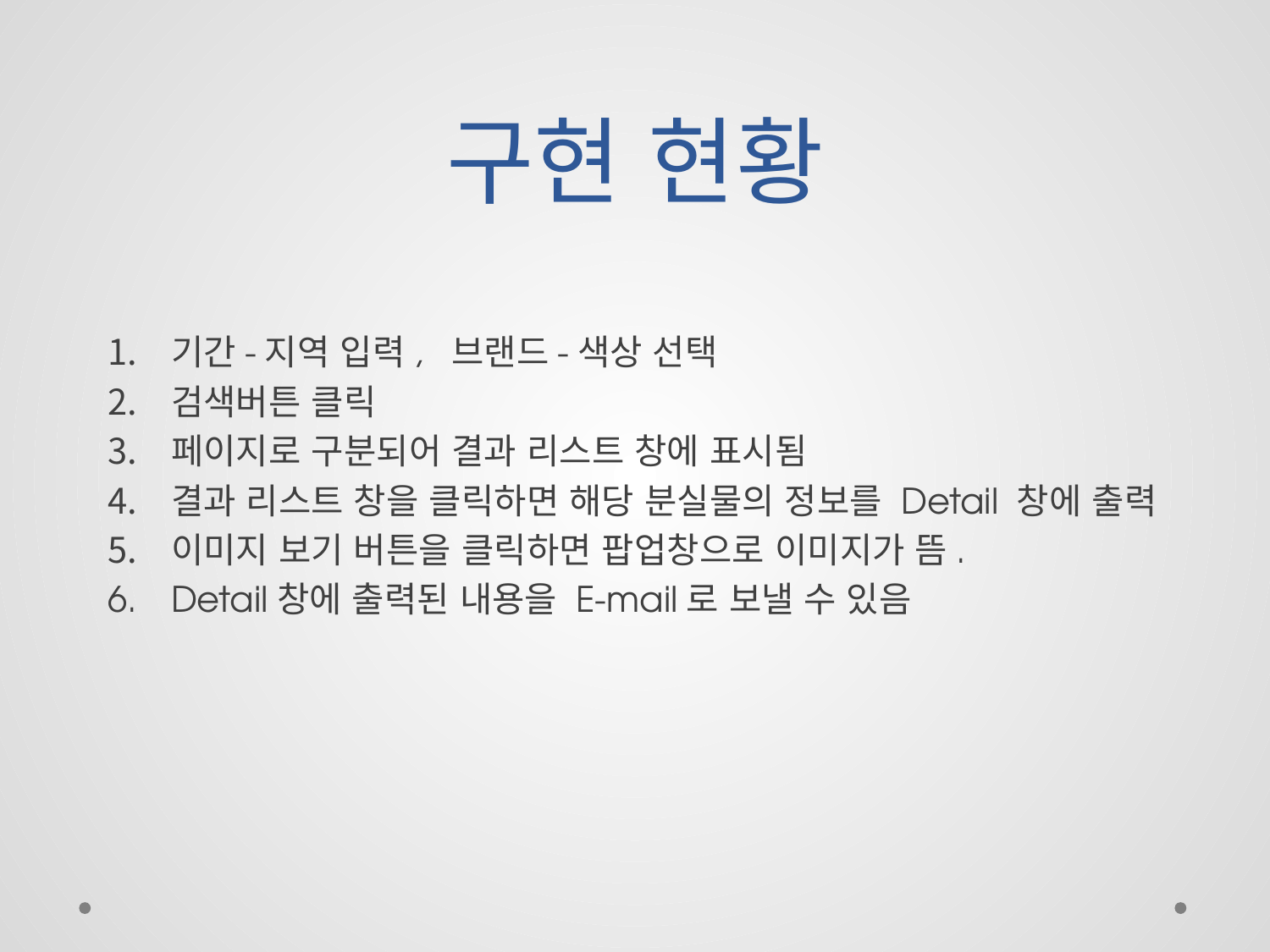

# 구현 현황
기간-지역 입력,  브랜드-색상 선택
검색버튼 클릭
페이지로 구분되어 결과 리스트 창에 표시됨
결과 리스트 창을 클릭하면 해당 분실물의 정보를 Detail 창에 출력
이미지 보기 버튼을 클릭하면 팝업창으로 이미지가 뜸.
Detail창에 출력된 내용을 E-mail로 보낼 수 있음